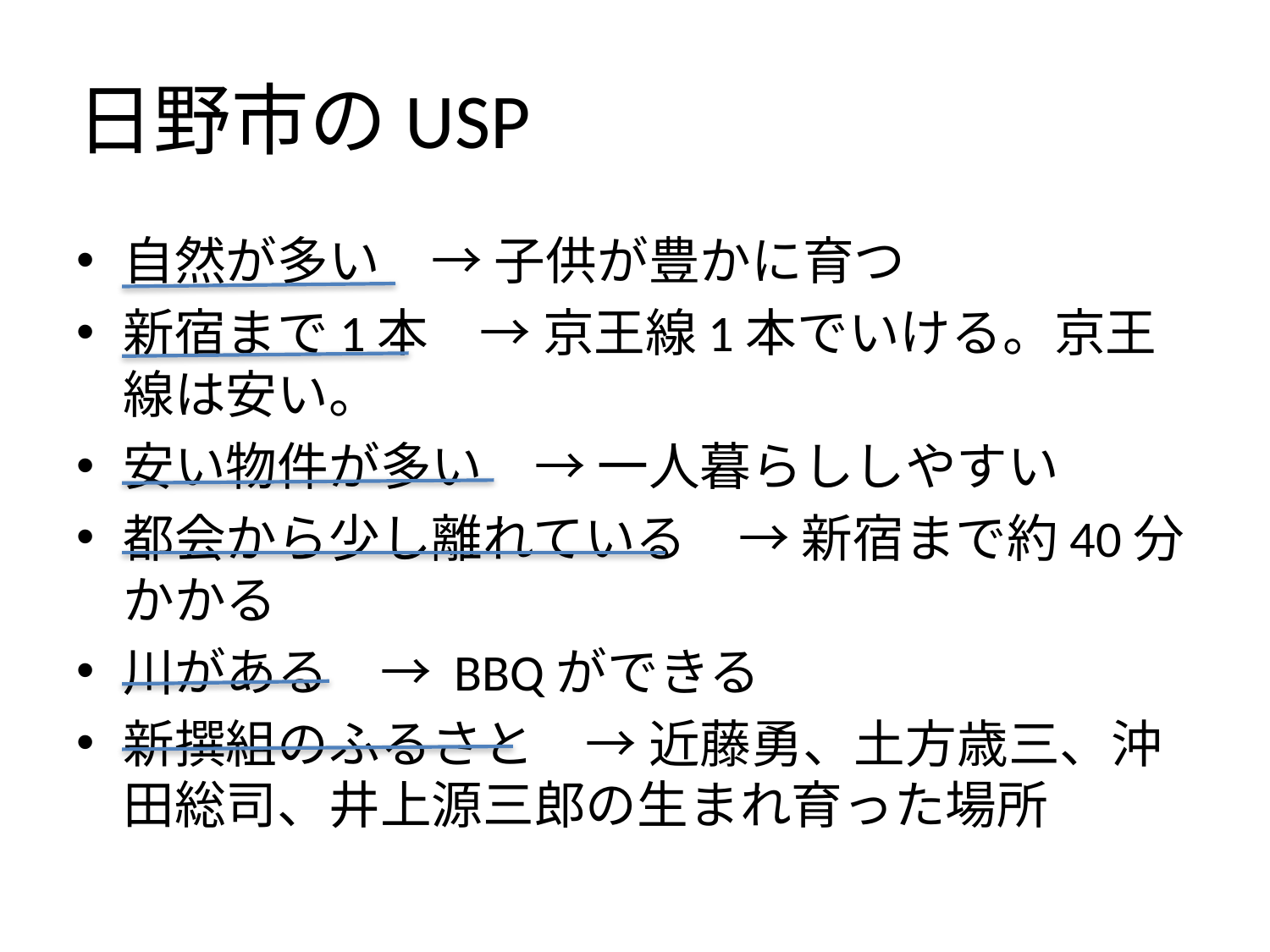

# 日野市のUSP
自然が多い　→ 子供が豊かに育つ
新宿まで1本　→ 京王線1本でいける。京王線は安い。
安い物件が多い　→ 一人暮らししやすい
都会から少し離れている　→ 新宿まで約40分かかる
川がある　→ BBQができる
新撰組のふるさと　→ 近藤勇、土方歳三、沖田総司、井上源三郎の生まれ育った場所